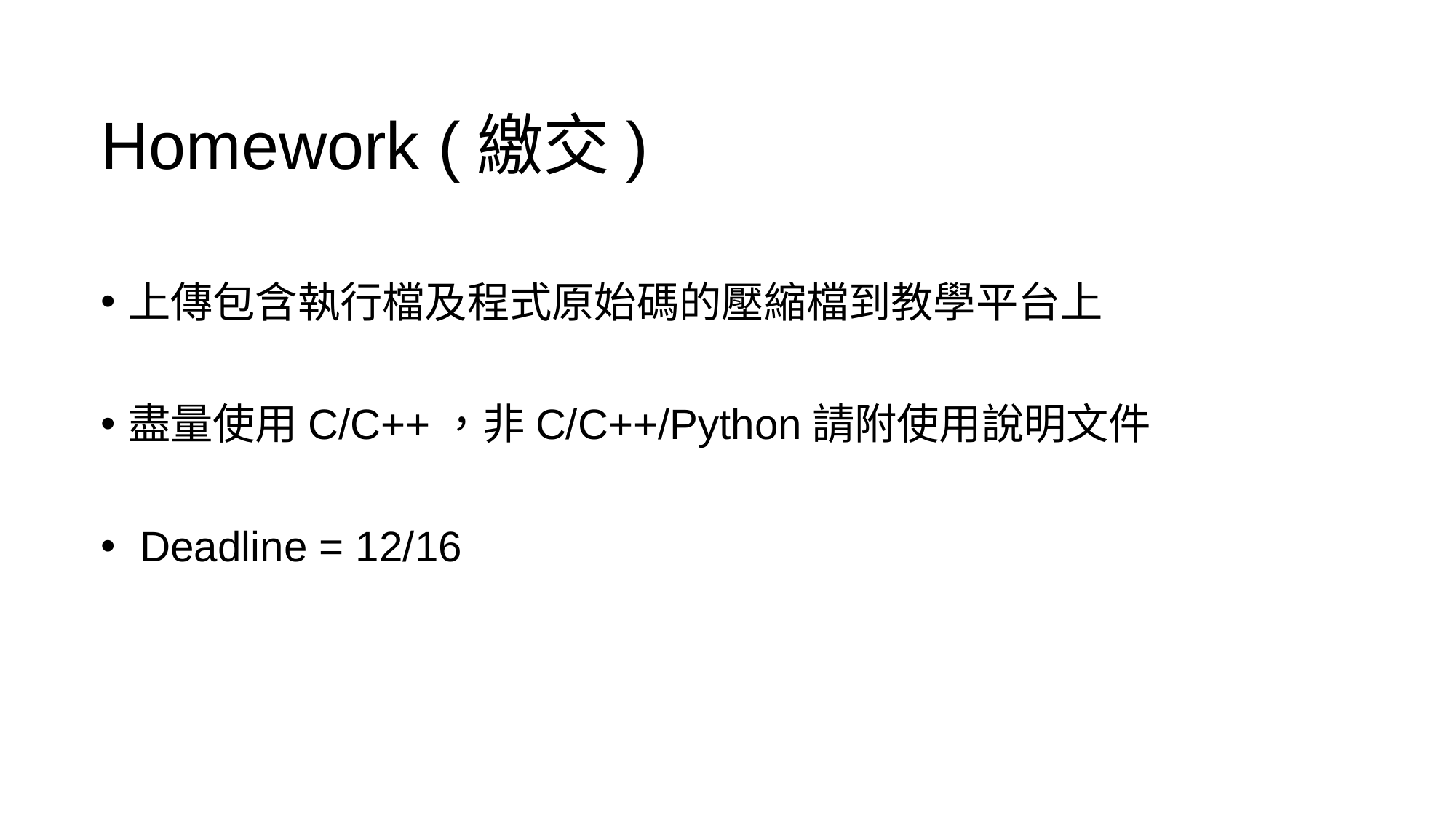

# Homework (繳交)
上傳包含執行檔及程式原始碼的壓縮檔到教學平台上

盡量使用C/C++，非C/C++/Python請附使用說明文件

 Deadline = 12/16